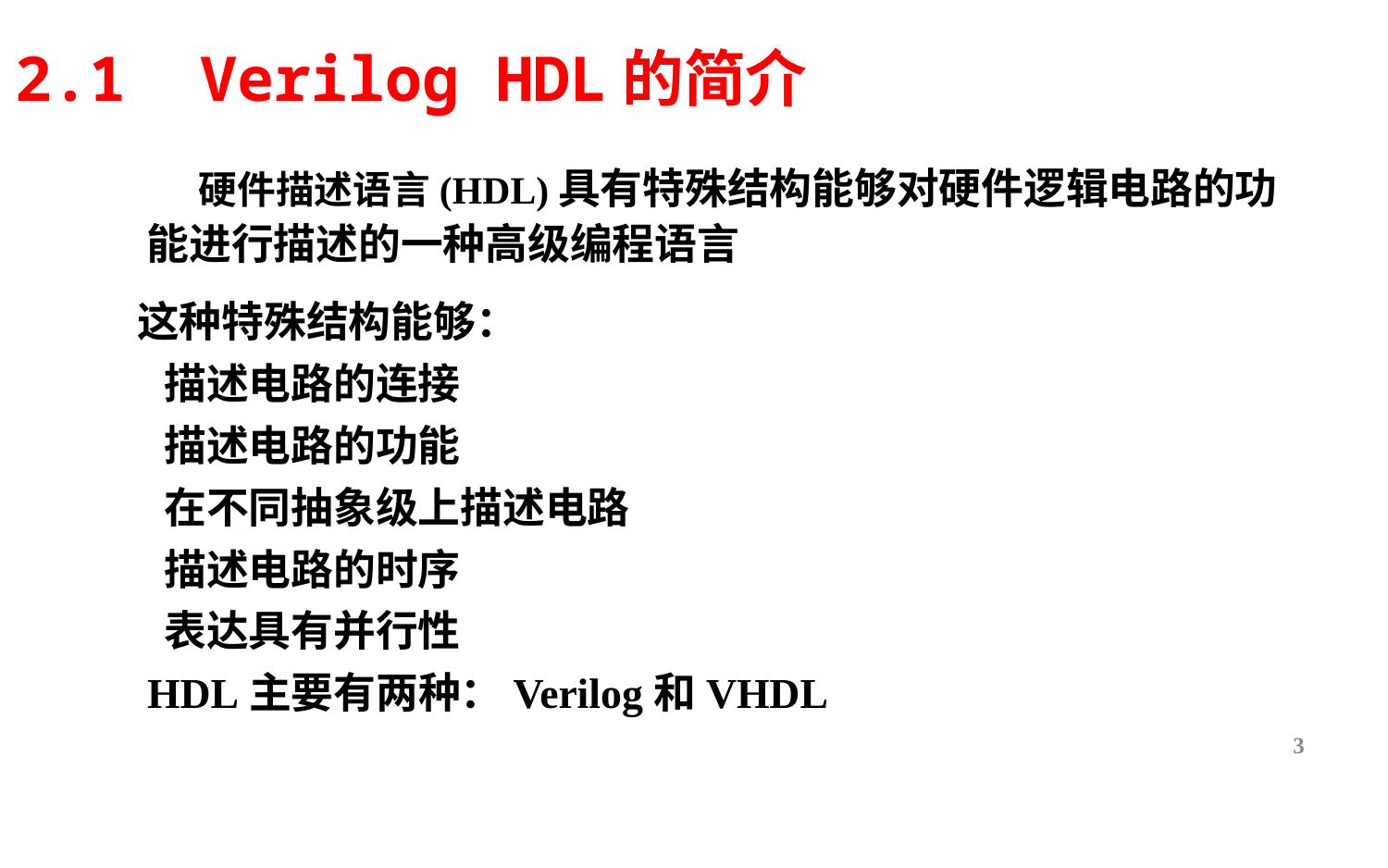

2.1  Verilog HDL的简介
　　   硬件描述语言(HDL)具有特殊结构能够对硬件逻辑电路的功能进行描述的一种高级编程语言
　这种特殊结构能够：
描述电路的连接
描述电路的功能
在不同抽象级上描述电路
描述电路的时序
表达具有并行性
　HDL主要有两种：Verilog和VHDL
3